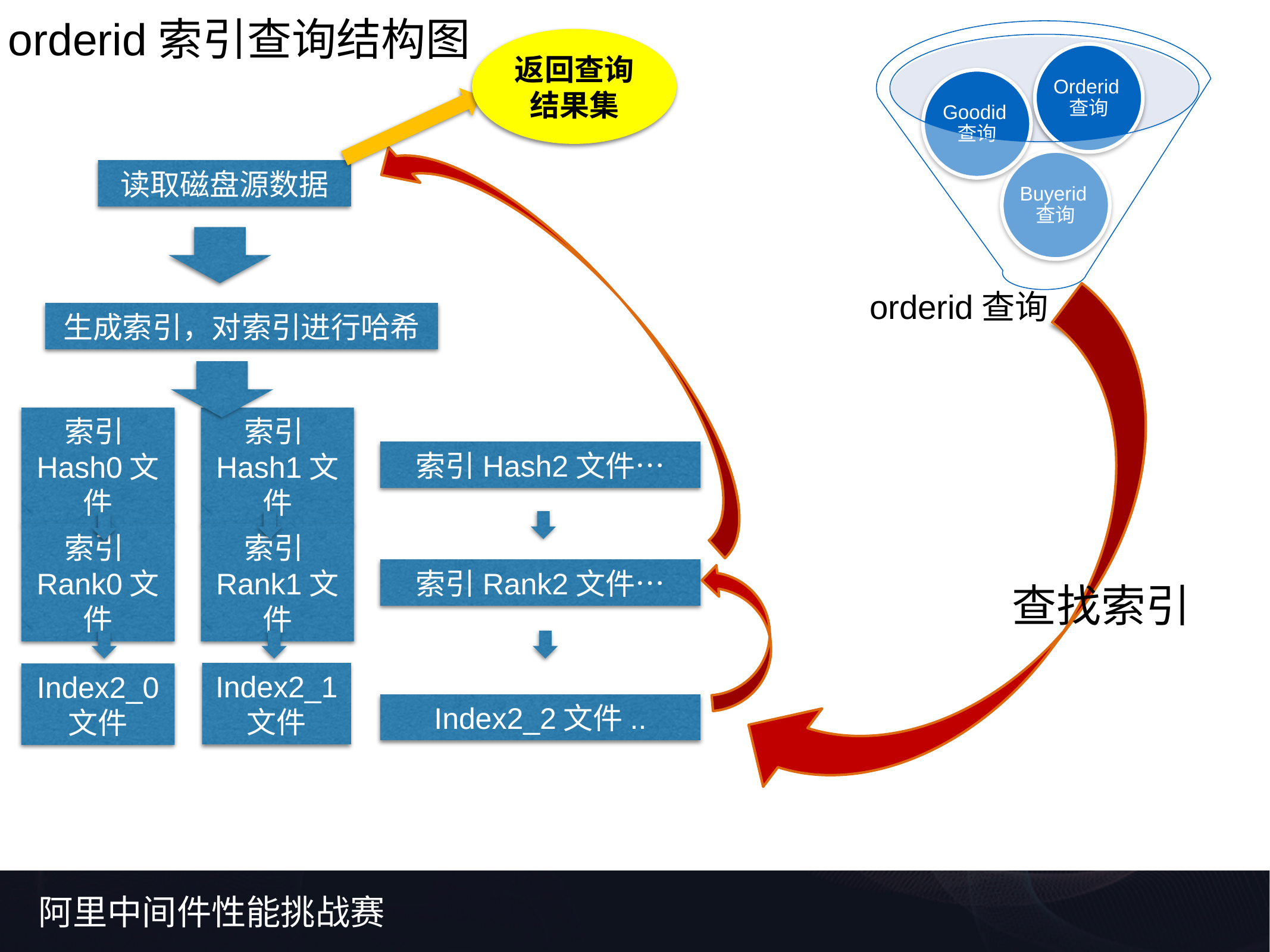

orderid索引查询结构图
orderid查询
Buyerid查询
Goodid查询
Orderid查询
返回查询结果集

读取磁盘源数据

生成索引，对索引进行哈希

索引Hash0文件
索引Hash1文件
索引Hash2文件…

索引Rank0文件
索引Rank1文件
索引Rank2文件…

查找索引

Index2_1
文件
Index2_0
文件
Index2_2文件..